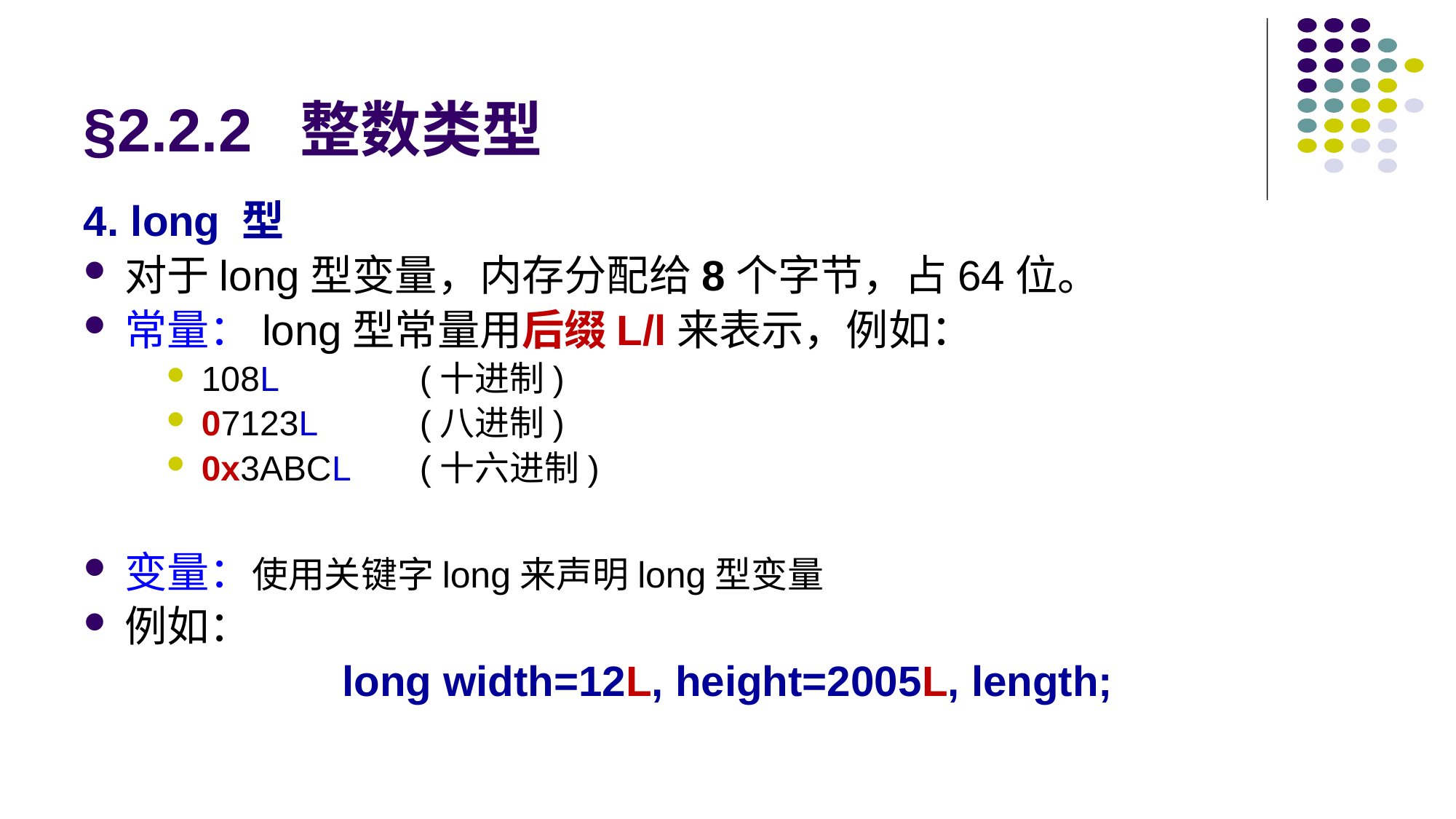

# §2.2.2  整数类型
4. long 型
对于long型变量，内存分配给8个字节，占64位。
常量：long型常量用后缀L/l来表示，例如：
108L		(十进制)
07123L	(八进制)
0x3ABCL	(十六进制)

变量：使用关键字long来声明long型变量
例如：
long width=12L, height=2005L, length;

22